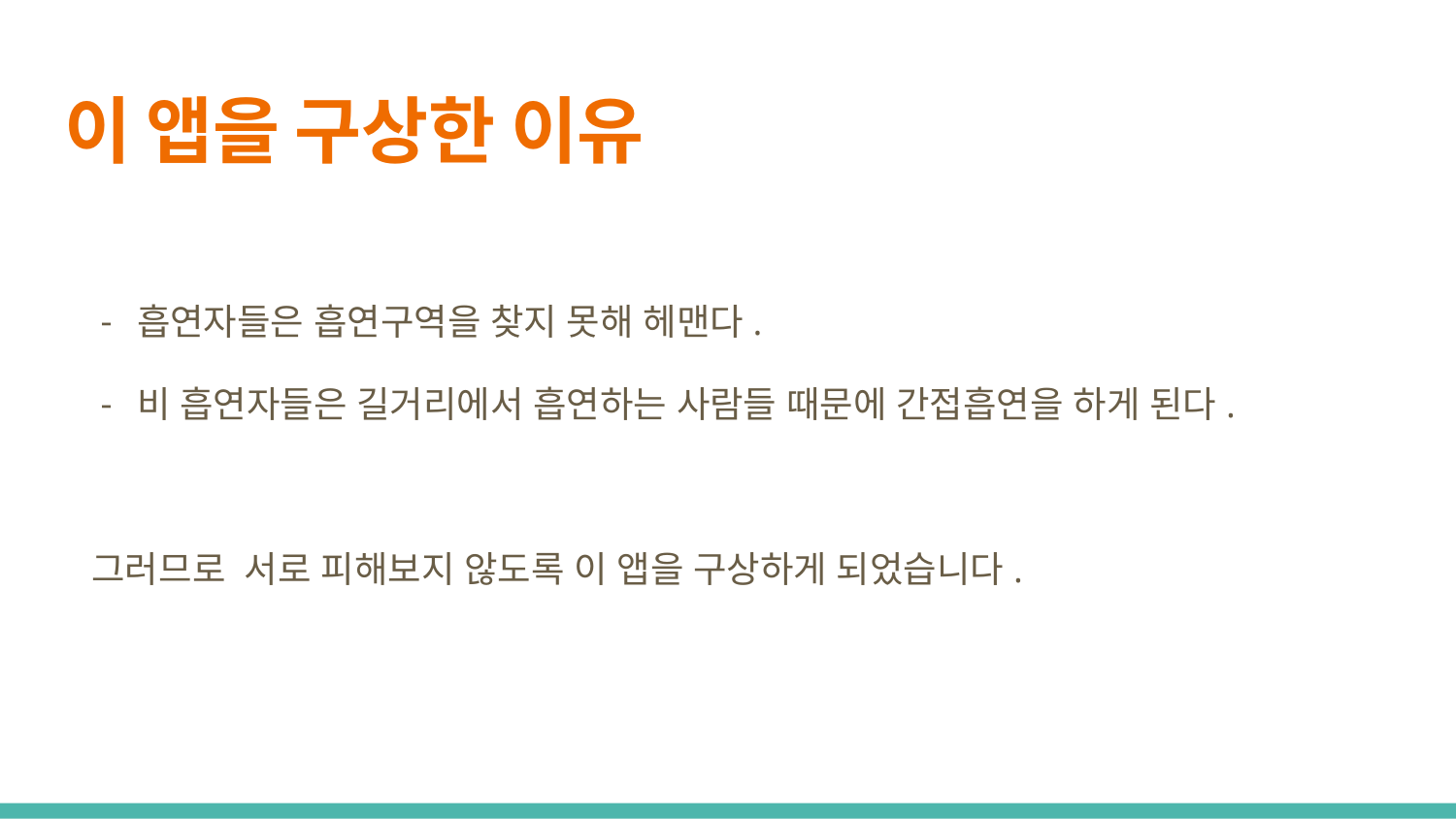

# 이 앱을 구상한 이유

흡연자들은 흡연구역을 찾지 못해 헤맨다.
비 흡연자들은 길거리에서 흡연하는 사람들 때문에 간접흡연을 하게 된다.

  그러므로  서로 피해보지 않도록 이 앱을 구상하게 되었습니다.